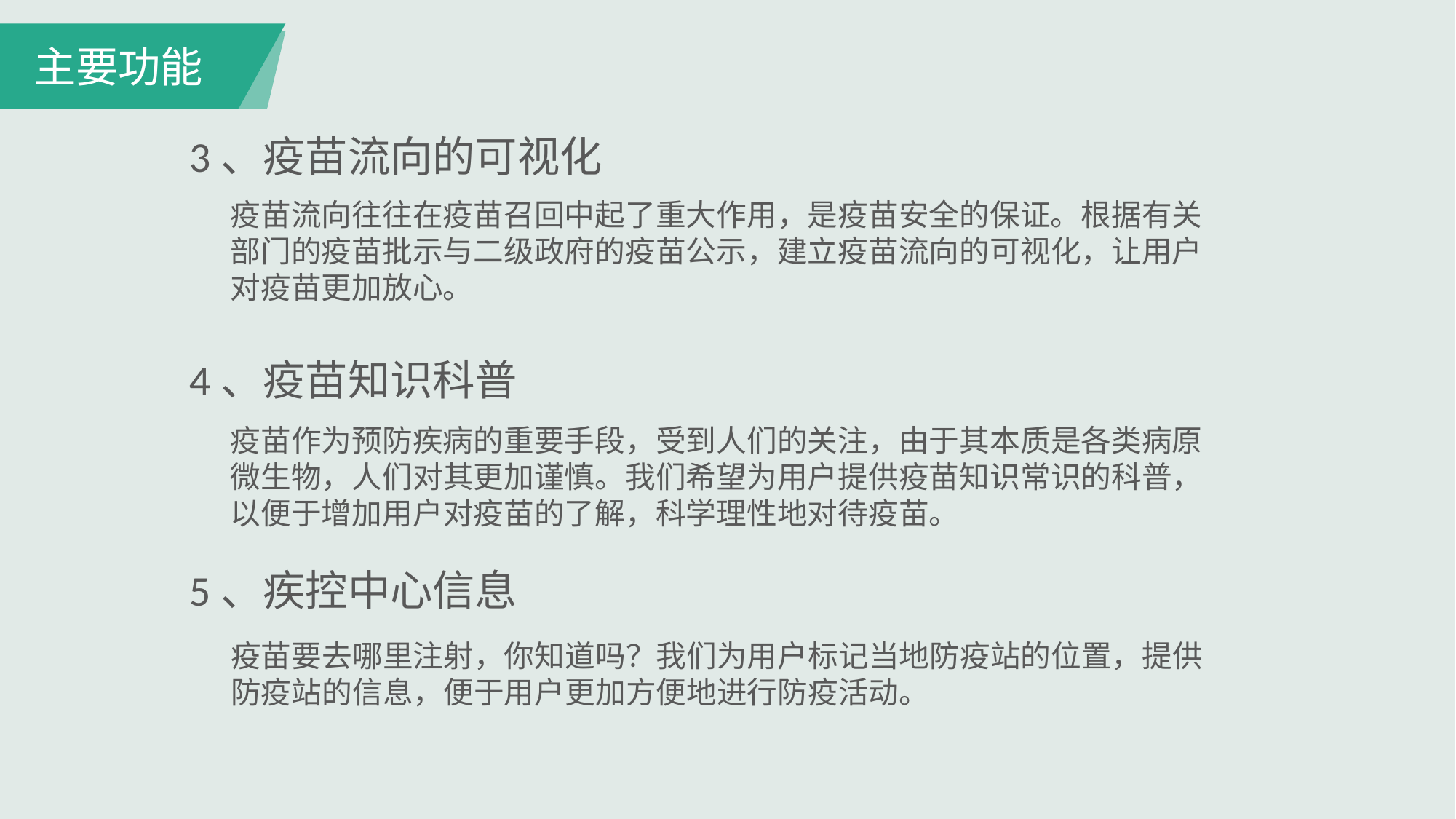

主要功能
3、疫苗流向的可视化
疫苗流向往往在疫苗召回中起了重大作用，是疫苗安全的保证。根据有关部门的疫苗批示与二级政府的疫苗公示，建立疫苗流向的可视化，让用户对疫苗更加放心。
4、疫苗知识科普
疫苗作为预防疾病的重要手段，受到人们的关注，由于其本质是各类病原微生物，人们对其更加谨慎。我们希望为用户提供疫苗知识常识的科普，以便于增加用户对疫苗的了解，科学理性地对待疫苗。
5、疾控中心信息
疫苗要去哪里注射，你知道吗？我们为用户标记当地防疫站的位置，提供防疫站的信息，便于用户更加方便地进行防疫活动。